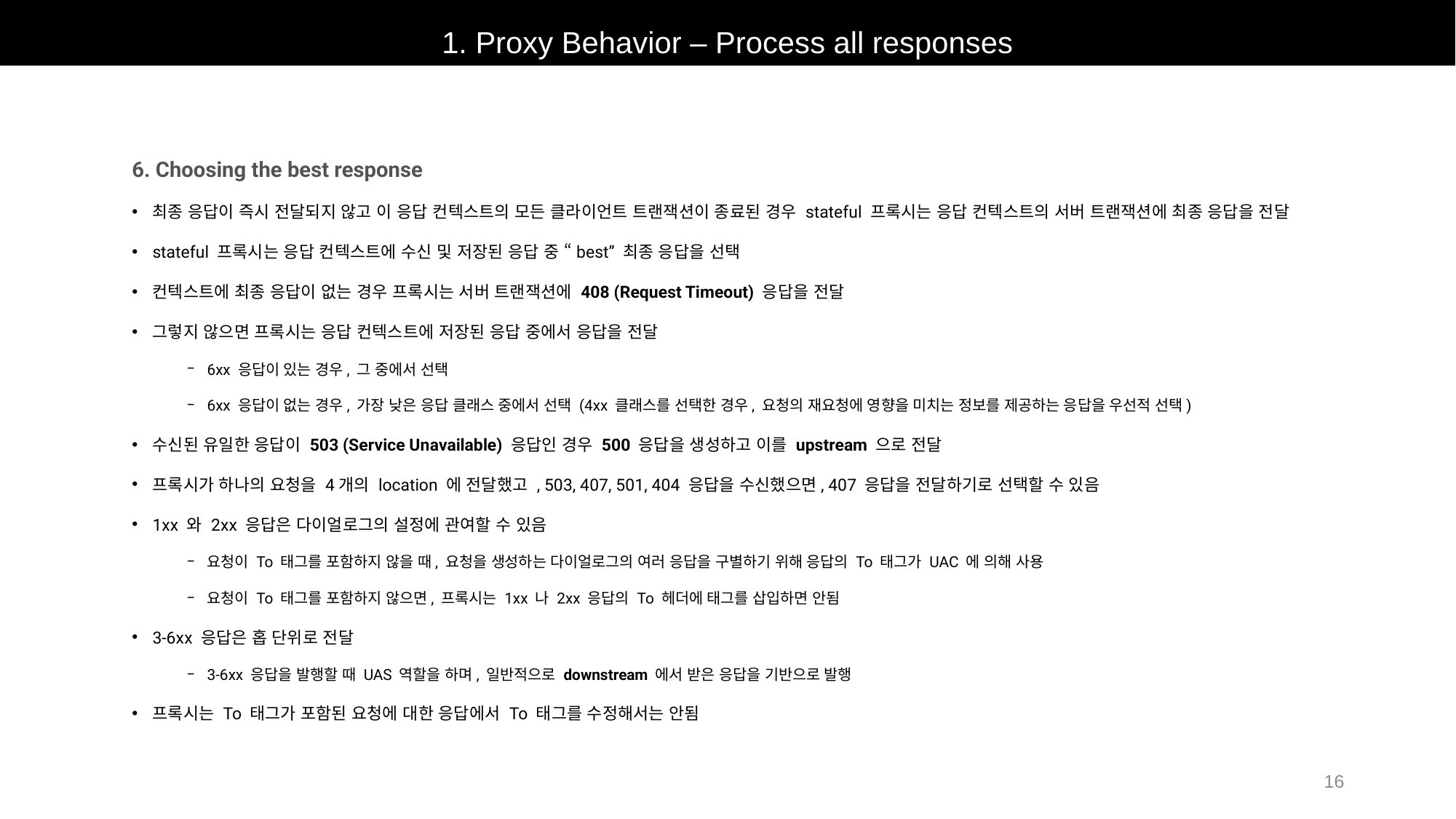

# 1. Proxy Behavior – Process all responses
6. Choosing the best response
최종 응답이 즉시 전달되지 않고 이 응답 컨텍스트의 모든 클라이언트 트랜잭션이 종료된 경우 stateful 프록시는 응답 컨텍스트의 서버 트랜잭션에 최종 응답을 전달
stateful 프록시는 응답 컨텍스트에 수신 및 저장된 응답 중 “best” 최종 응답을 선택
컨텍스트에 최종 응답이 없는 경우 프록시는 서버 트랜잭션에 408 (Request Timeout) 응답을 전달
그렇지 않으면 프록시는 응답 컨텍스트에 저장된 응답 중에서 응답을 전달
6xx 응답이 있는 경우, 그 중에서 선택
6xx 응답이 없는 경우, 가장 낮은 응답 클래스 중에서 선택 (4xx 클래스를 선택한 경우, 요청의 재요청에 영향을 미치는 정보를 제공하는 응답을 우선적 선택)
수신된 유일한 응답이 503 (Service Unavailable) 응답인 경우 500 응답을 생성하고 이를 upstream 으로 전달
프록시가 하나의 요청을 4개의 location 에 전달했고 , 503, 407, 501, 404 응답을 수신했으면, 407 응답을 전달하기로 선택할 수 있음
1xx 와 2xx 응답은 다이얼로그의 설정에 관여할 수 있음
요청이 To 태그를 포함하지 않을 때, 요청을 생성하는 다이얼로그의 여러 응답을 구별하기 위해 응답의 To 태그가 UAC 에 의해 사용
요청이 To 태그를 포함하지 않으면, 프록시는 1xx 나 2xx 응답의 To 헤더에 태그를 삽입하면 안됨
3-6xx 응답은 홉 단위로 전달
3-6xx 응답을 발행할 때 UAS 역할을 하며, 일반적으로 downstream 에서 받은 응답을 기반으로 발행
프록시는 To 태그가 포함된 요청에 대한 응답에서 To 태그를 수정해서는 안됨
16